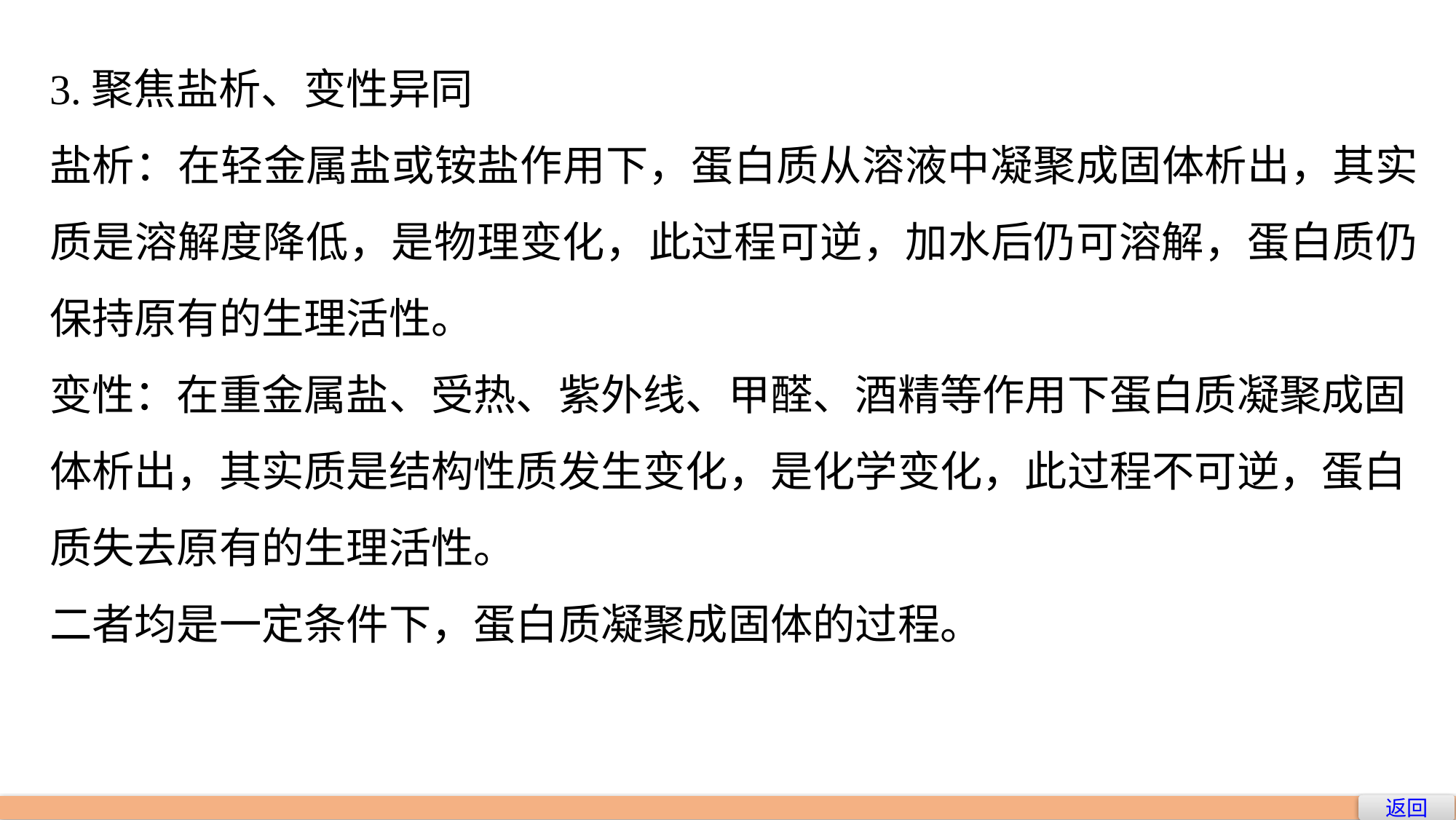

3.聚焦盐析、变性异同
盐析：在轻金属盐或铵盐作用下，蛋白质从溶液中凝聚成固体析出，其实质是溶解度降低，是物理变化，此过程可逆，加水后仍可溶解，蛋白质仍保持原有的生理活性。
变性：在重金属盐、受热、紫外线、甲醛、酒精等作用下蛋白质凝聚成固体析出，其实质是结构性质发生变化，是化学变化，此过程不可逆，蛋白质失去原有的生理活性。
二者均是一定条件下，蛋白质凝聚成固体的过程。
返回